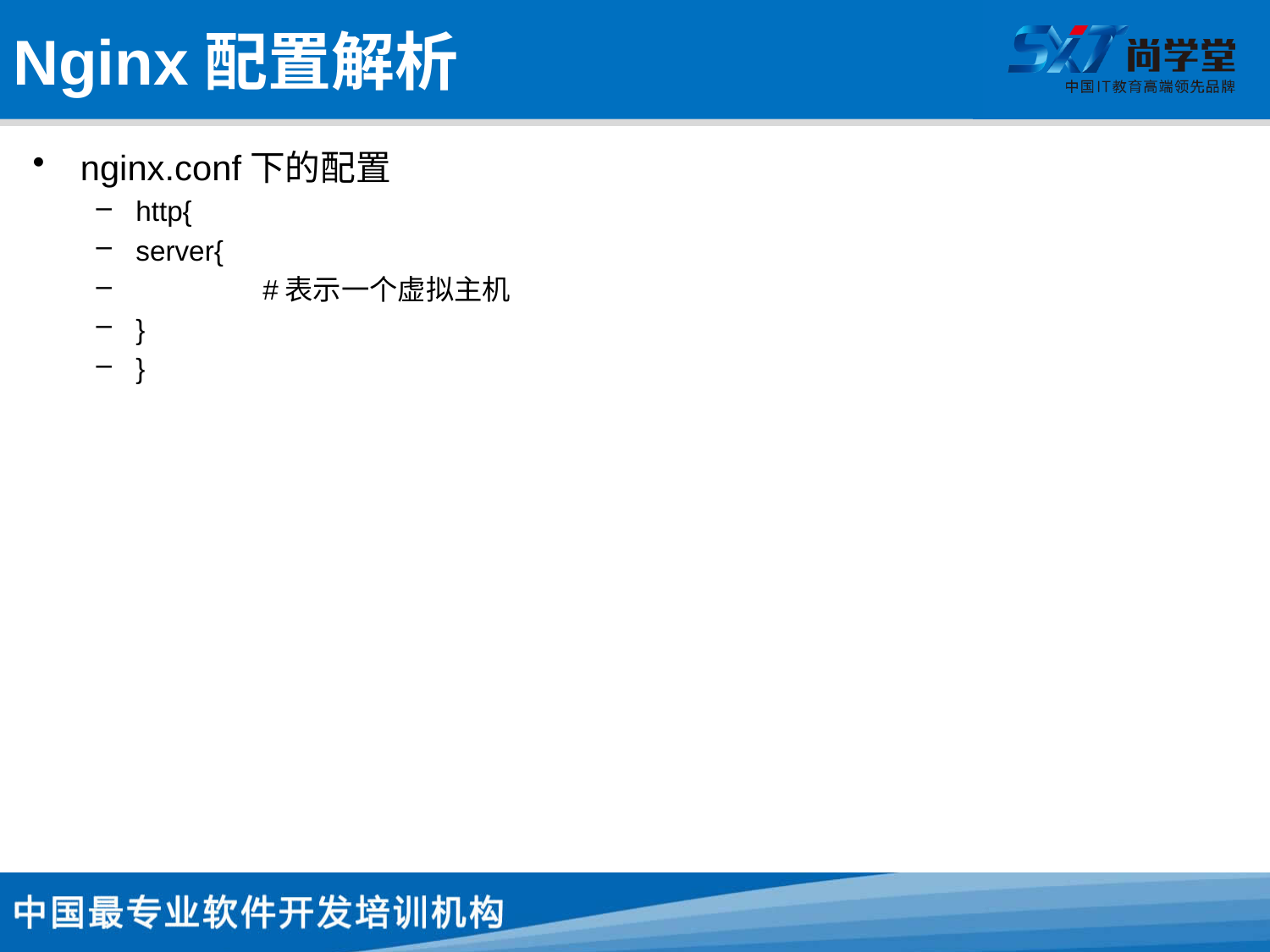

# Nginx配置解析
nginx.conf下的配置
http{
server{
	#表示一个虚拟主机
}
}